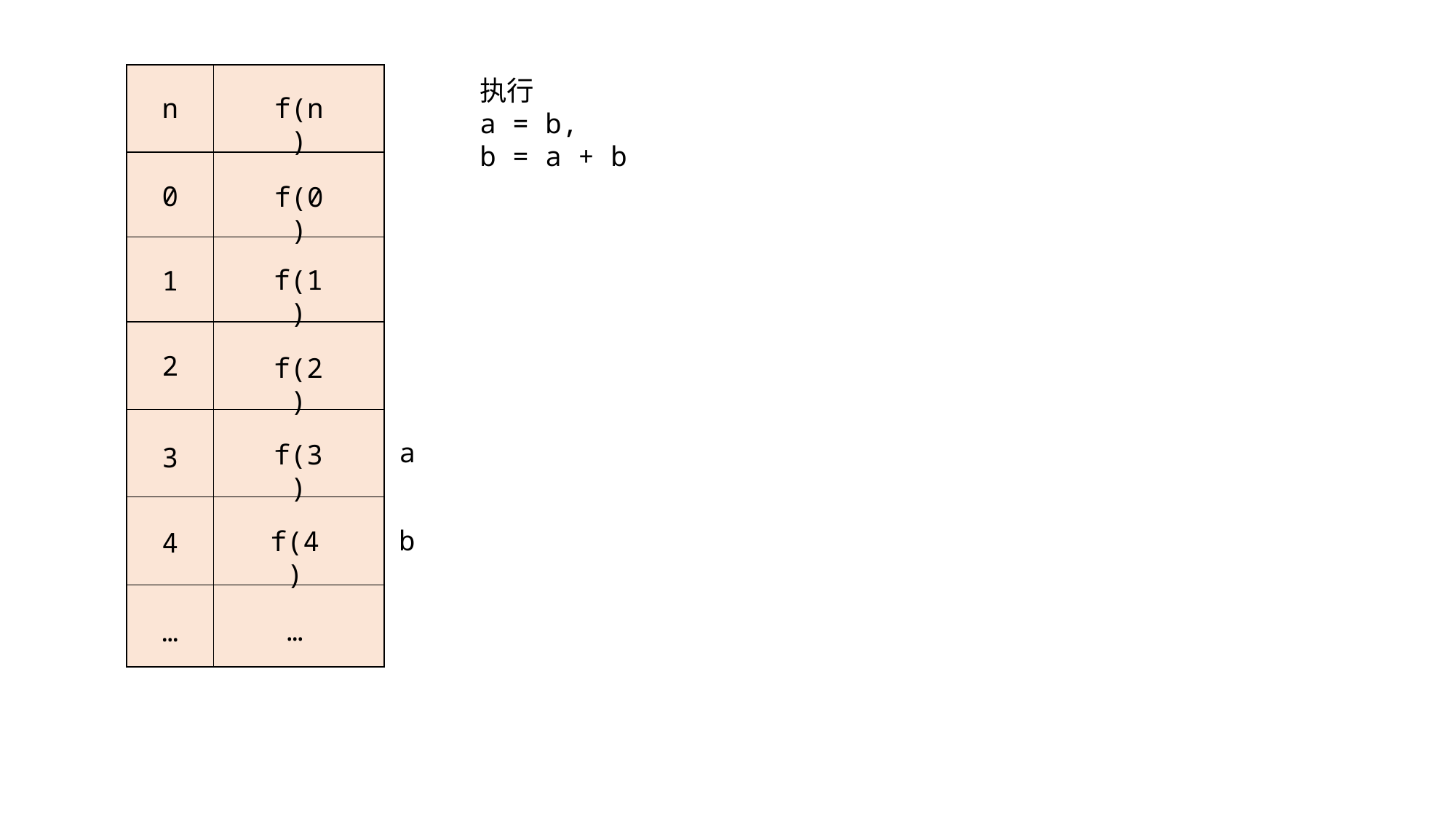

执行
a = b,
b = a + b
n
f(n)
0
f(0)
f(1)
1
2
f(2)
a
f(3)
3
b
f(4)
4
…
…